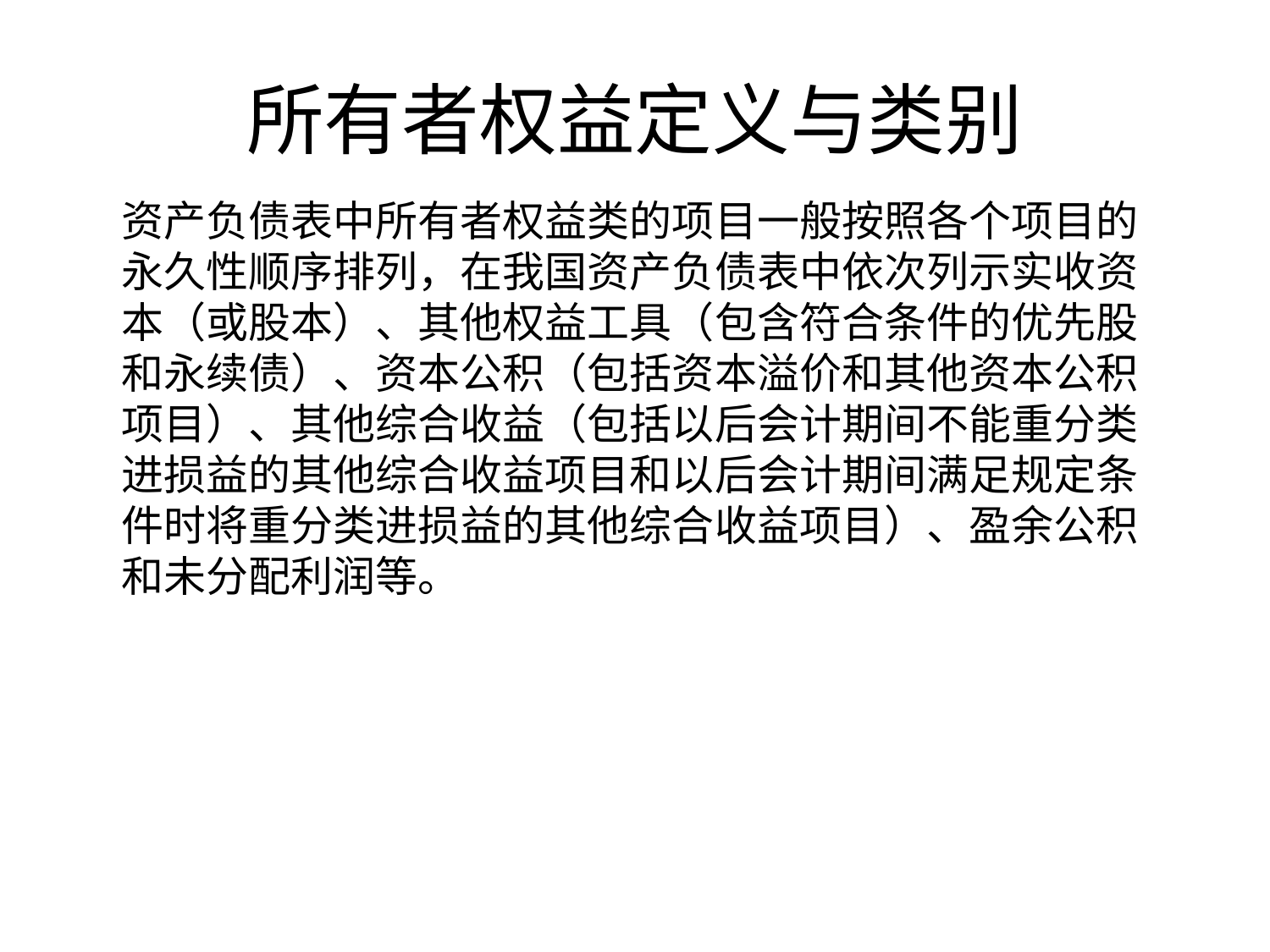

# 所有者权益定义与类别
资产负债表中所有者权益类的项目一般按照各个项目的永久性顺序排列，在我国资产负债表中依次列示实收资本（或股本）、其他权益工具（包含符合条件的优先股和永续债）、资本公积（包括资本溢价和其他资本公积项目）、其他综合收益（包括以后会计期间不能重分类进损益的其他综合收益项目和以后会计期间满足规定条件时将重分类进损益的其他综合收益项目）、盈余公积和未分配利润等。